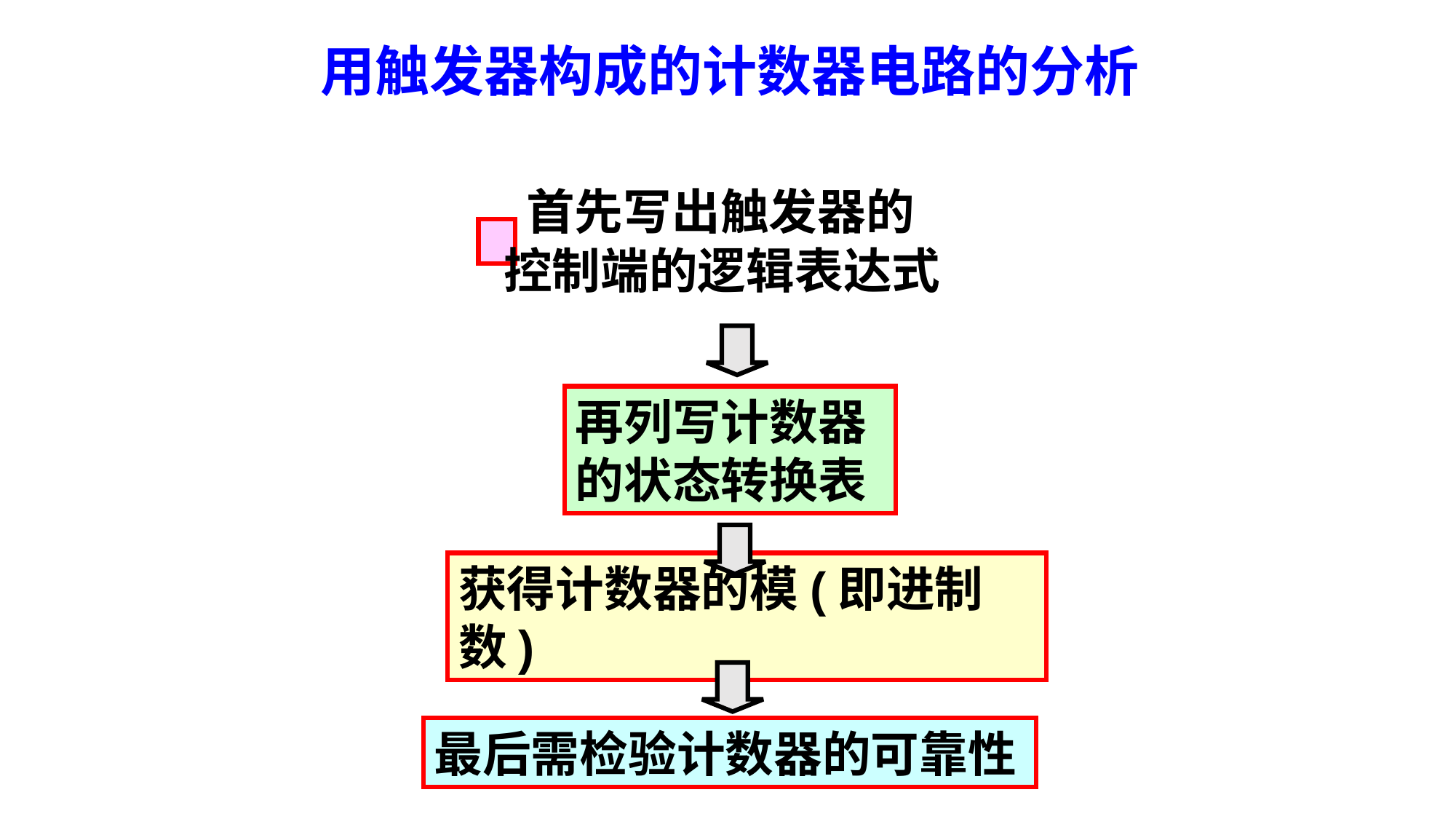

用触发器构成的计数器电路的分析
首先写出触发器的
控制端的逻辑表达式

再列写计数器的状态转换表

获得计数器的模(即进制数)

最后需检验计数器的可靠性